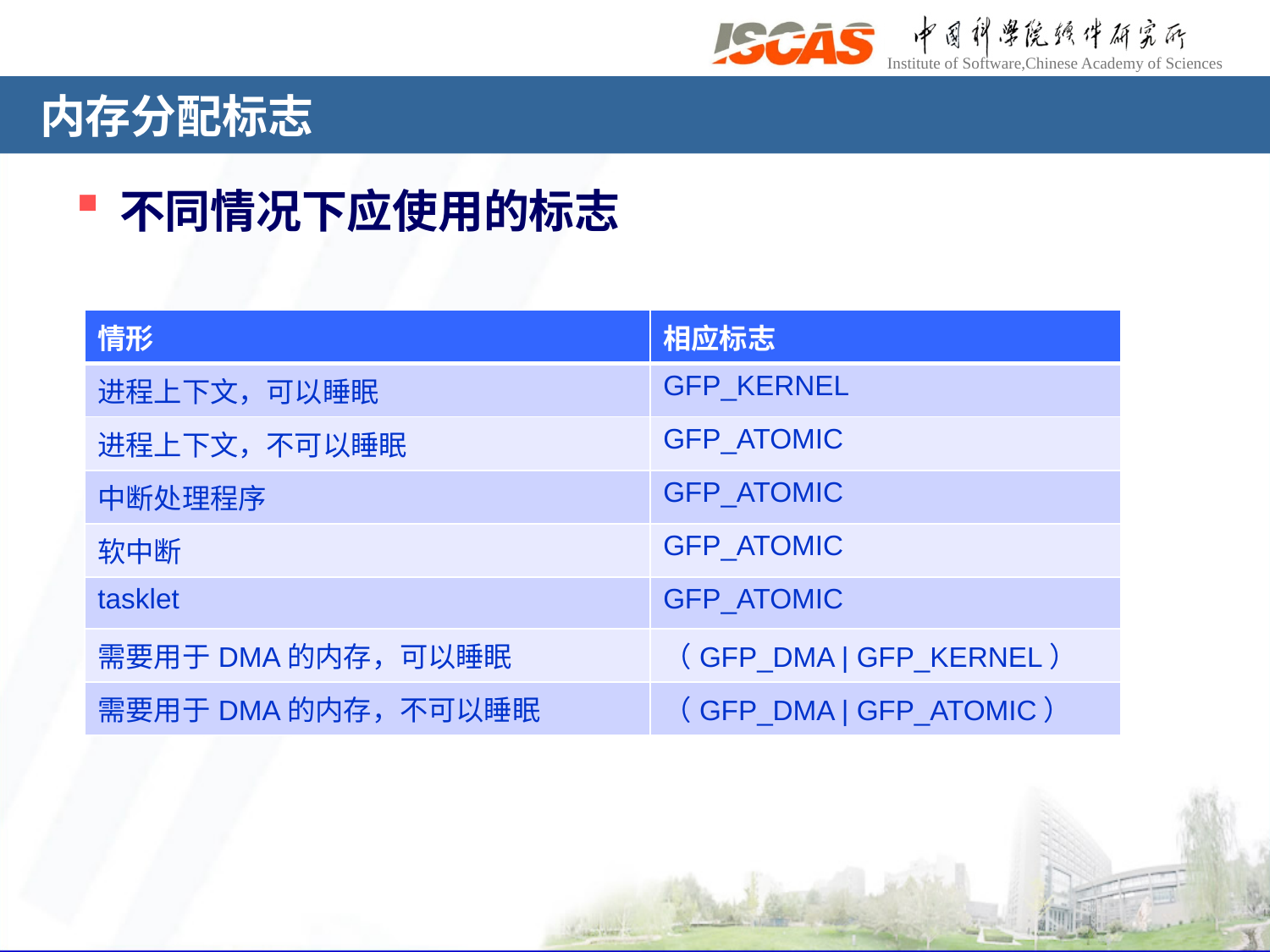

# 内存分配标志
不同情况下应使用的标志
| 情形 | 相应标志 |
| --- | --- |
| 进程上下文，可以睡眠 | GFP\_KERNEL |
| 进程上下文，不可以睡眠 | GFP\_ATOMIC |
| 中断处理程序 | GFP\_ATOMIC |
| 软中断 | GFP\_ATOMIC |
| tasklet | GFP\_ATOMIC |
| 需要用于DMA的内存，可以睡眠 | （GFP\_DMA | GFP\_KERNEL） |
| 需要用于DMA的内存，不可以睡眠 | （GFP\_DMA | GFP\_ATOMIC） |